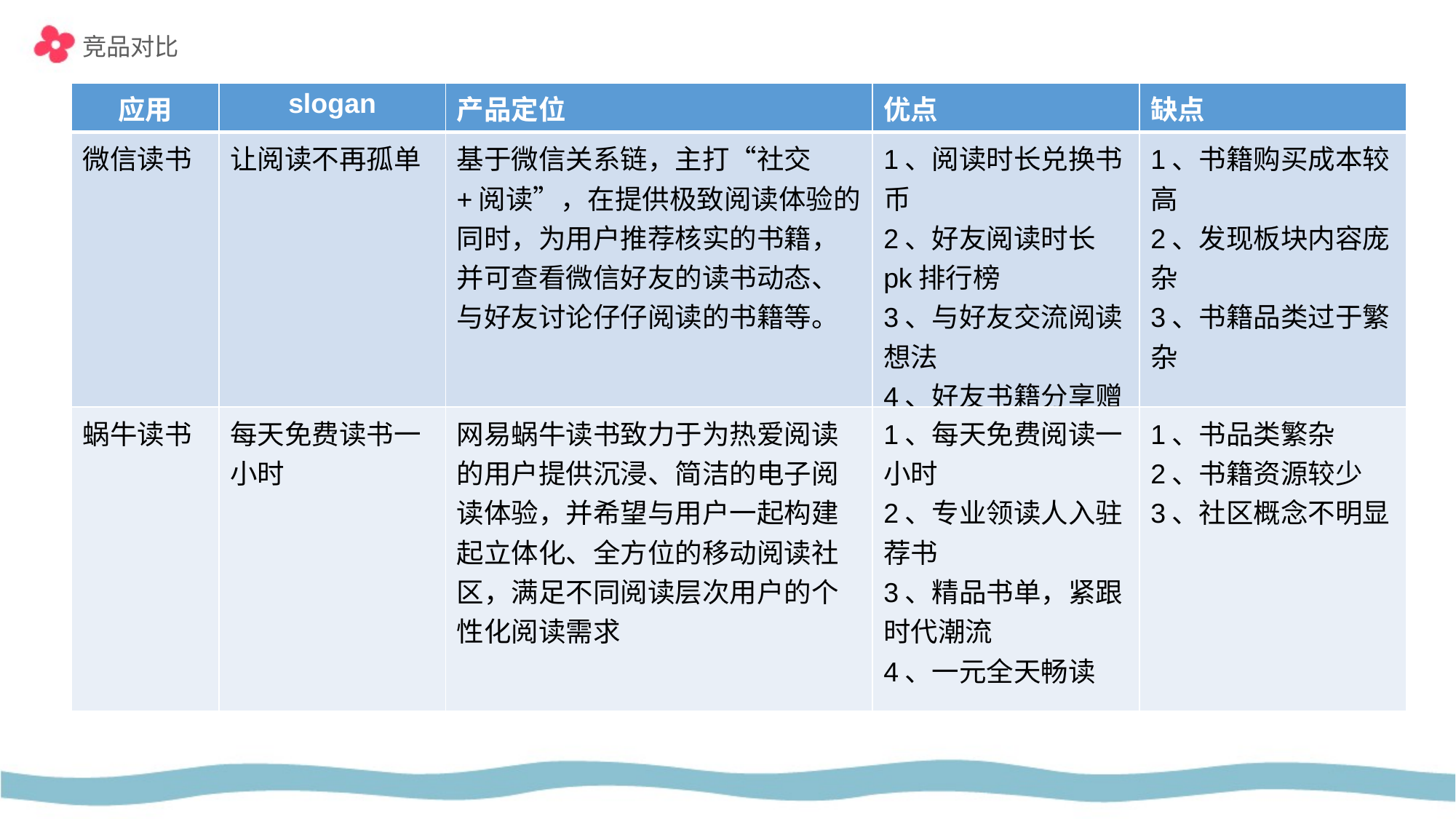

竞品对比
| 应用 | slogan | 产品定位 | 优点 | 缺点 |
| --- | --- | --- | --- | --- |
| 微信读书 | 让阅读不再孤单 | 基于微信关系链，主打“社交+阅读”，在提供极致阅读体验的同时，为用户推荐核实的书籍，并可查看微信好友的读书动态、与好友讨论仔仔阅读的书籍等。 | 1、阅读时长兑换书币 2、好友阅读时长pk排行榜 3、与好友交流阅读想法 4、好友书籍分享赠送 | 1、书籍购买成本较高 2、发现板块内容庞杂 3、书籍品类过于繁杂 |
| 蜗牛读书 | 每天免费读书一小时 | 网易蜗牛读书致力于为热爱阅读的用户提供沉浸、简洁的电子阅读体验，并希望与用户一起构建起立体化、全方位的移动阅读社区，满足不同阅读层次用户的个性化阅读需求 | 1、每天免费阅读一小时 2、专业领读人入驻荐书 3、精品书单，紧跟时代潮流 4、一元全天畅读 | 1、书品类繁杂 2、书籍资源较少 3、社区概念不明显 |